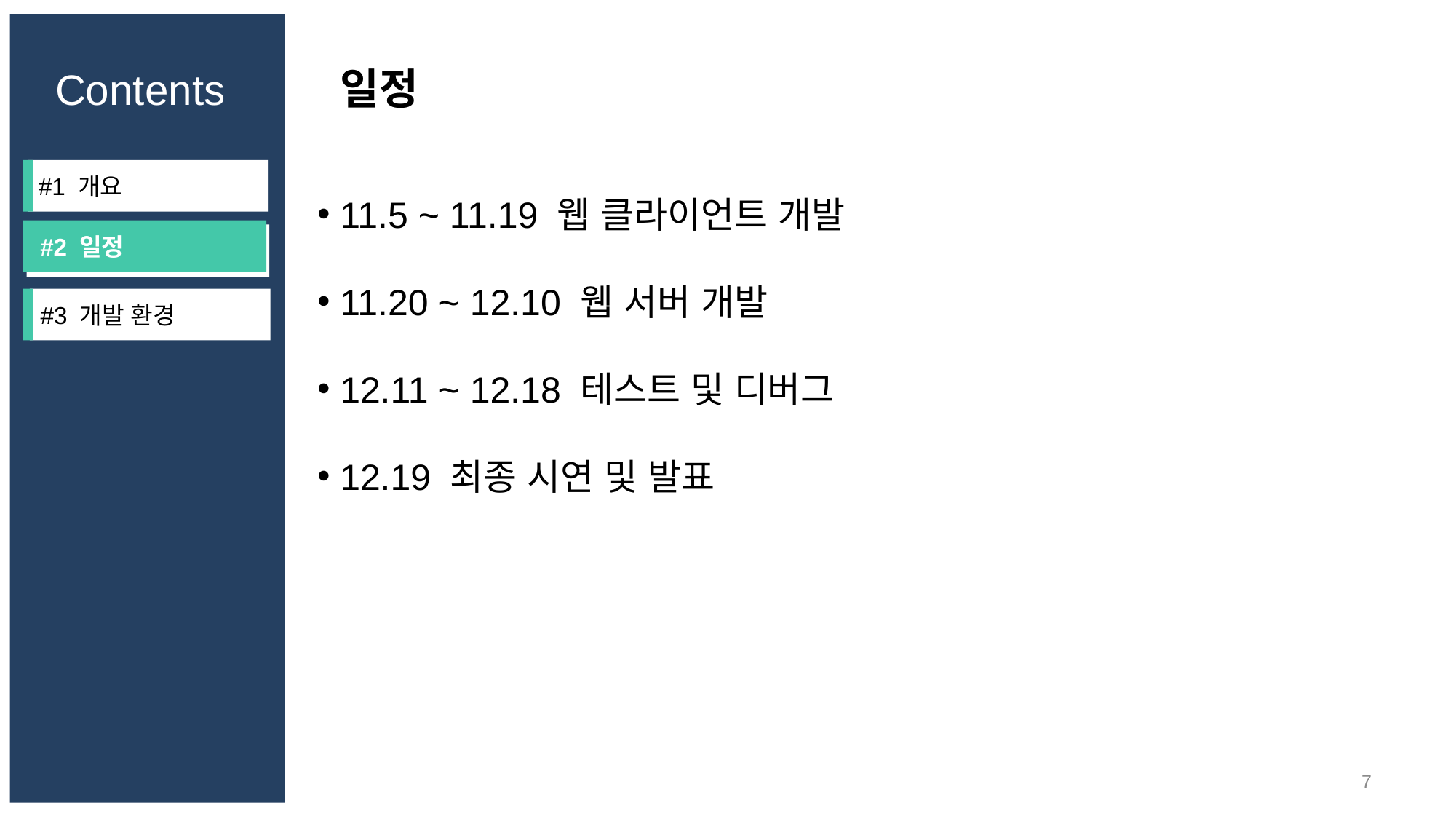

일정
Contents

 11.5 ~ 11.19 웹 클라이언트 개발

 11.20 ~ 12.10 웹 서버 개발

 12.11 ~ 12.18 테스트 및 디버그

 12.19 최종 시연 및 발표

#1 개요
 #2 일정

#2 Video

#3 개발 환경
7